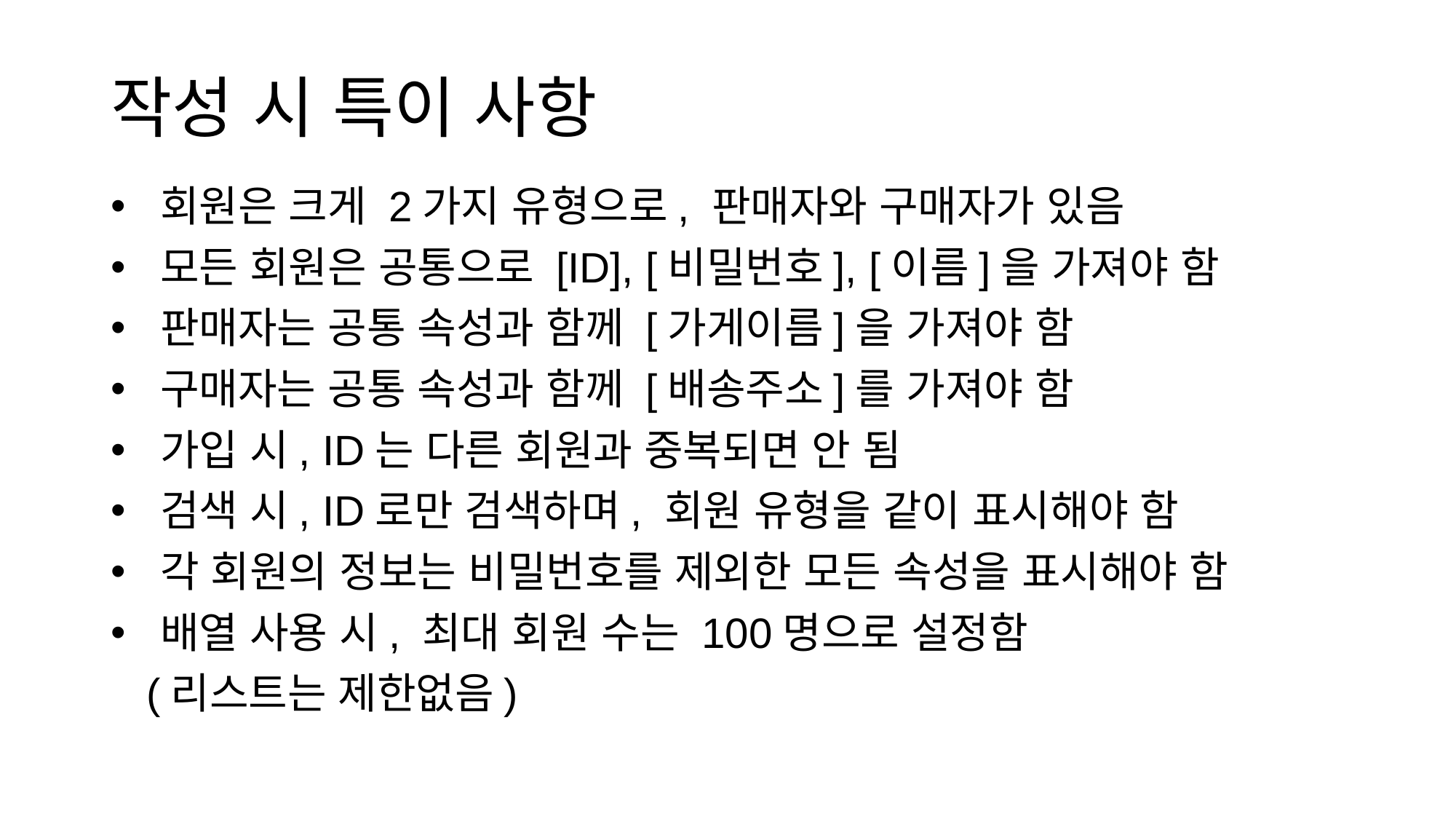

# 작성 시 특이 사항
 회원은 크게 2가지 유형으로, 판매자와 구매자가 있음
 모든 회원은 공통으로 [ID], [비밀번호], [이름]을 가져야 함
 판매자는 공통 속성과 함께 [가게이름]을 가져야 함
 구매자는 공통 속성과 함께 [배송주소]를 가져야 함
 가입 시, ID는 다른 회원과 중복되면 안 됨
 검색 시, ID로만 검색하며, 회원 유형을 같이 표시해야 함
 각 회원의 정보는 비밀번호를 제외한 모든 속성을 표시해야 함
 배열 사용 시, 최대 회원 수는 100명으로 설정함
   (리스트는 제한없음)